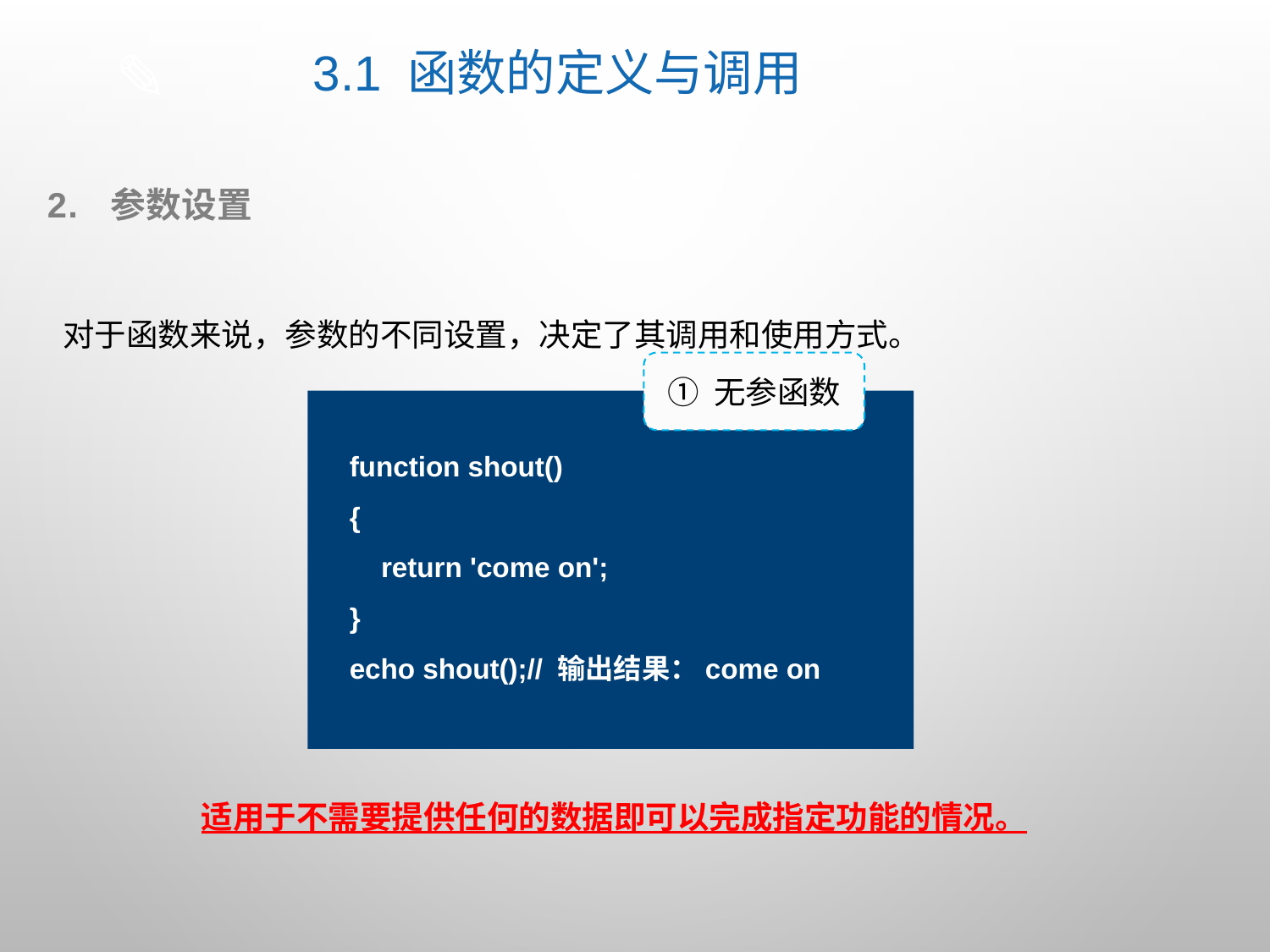

# 3.1 函数的定义与调用
参数设置
对于函数来说，参数的不同设置，决定了其调用和使用方式。
① 无参函数

function shout()
{
    return 'come on';
}
echo shout();// 输出结果：come on
适用于不需要提供任何的数据即可以完成指定功能的情况。